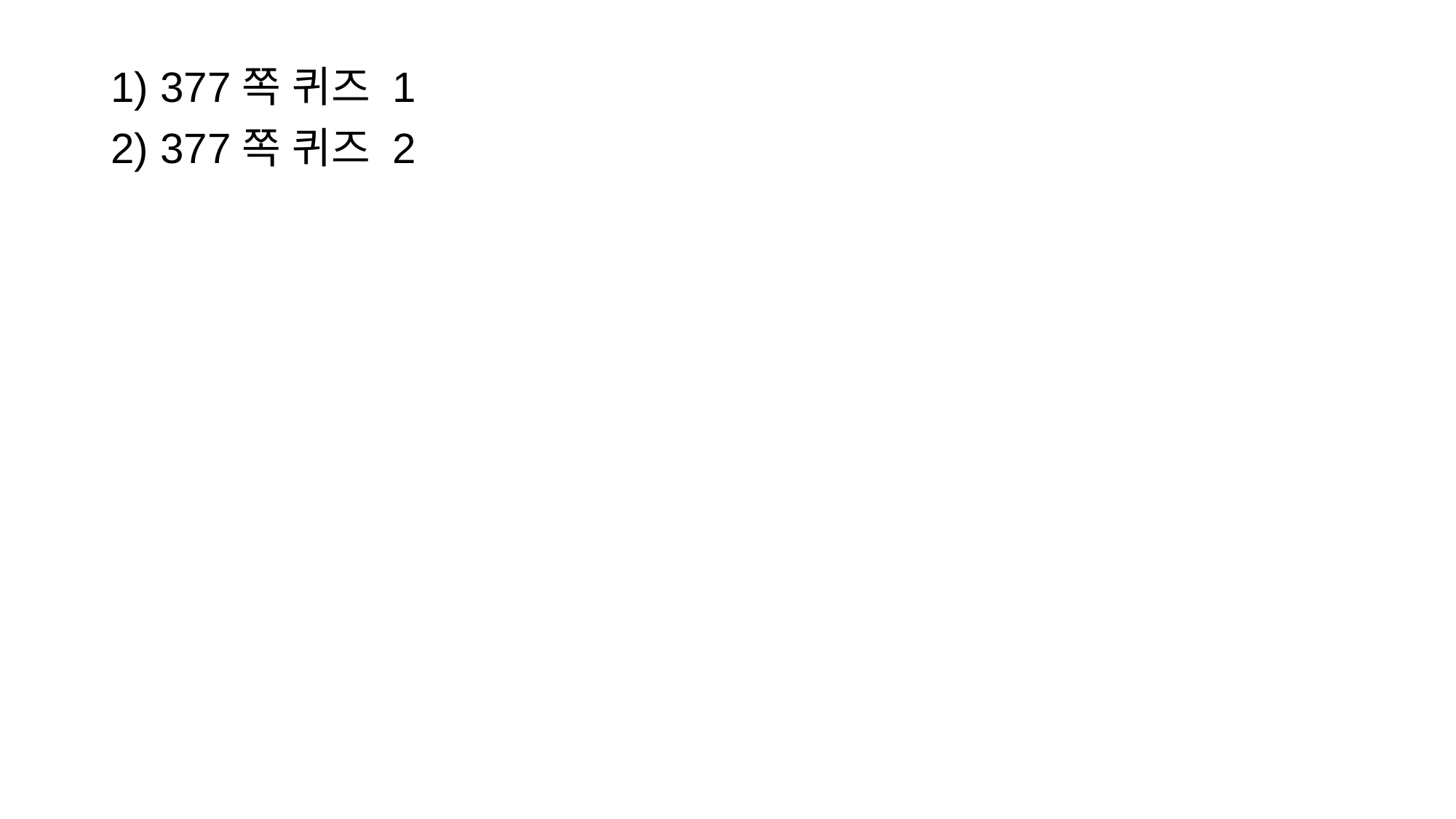

1) 377쪽 퀴즈 1
2) 377쪽 퀴즈 2